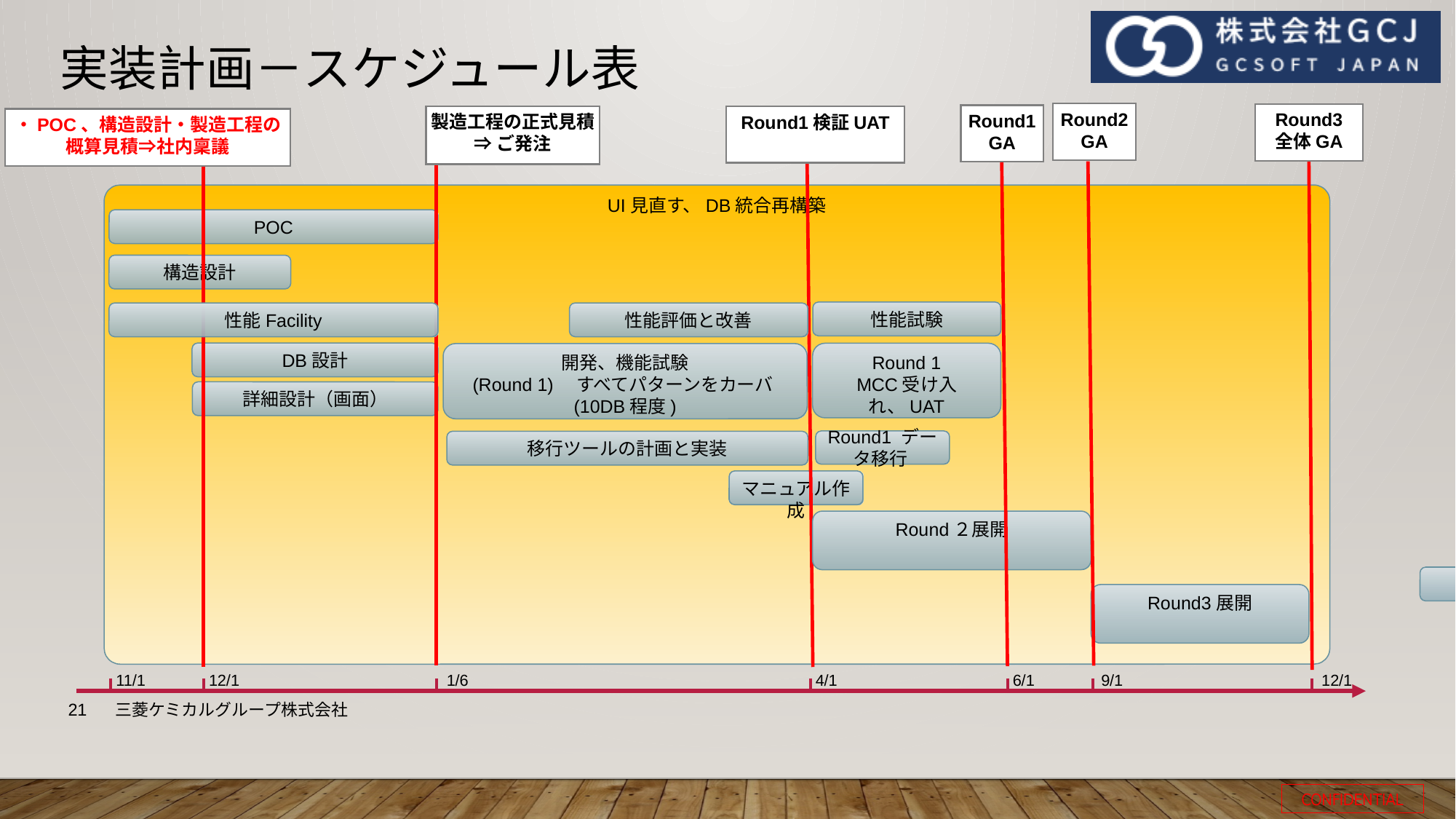

# 実装計画－スケジュール表
Round2GA
Round3
全体GA
Round1GA
製造工程の正式見積
⇒ご発注
Round1検証UAT
・POC、構造設計・製造工程の概算見積⇒社内稟議
UI見直す、DB統合再構築
POC
構造設計
性能試験
性能Facility
性能評価と改善
DB設計
Round 1
MCC受け入れ、UAT
開発、機能試験
(Round 1)　すべてパターンをカーバ(10DB程度)
詳細設計（画面）
Round1 データ移行
移行ツールの計画と実装
マニュアル作成
Round２展開
ユーザPreview
Round3展開
4/1
6/1
9/1
12/1
1/6
11/1
12/1
21
三菱ケミカルグループ株式会社